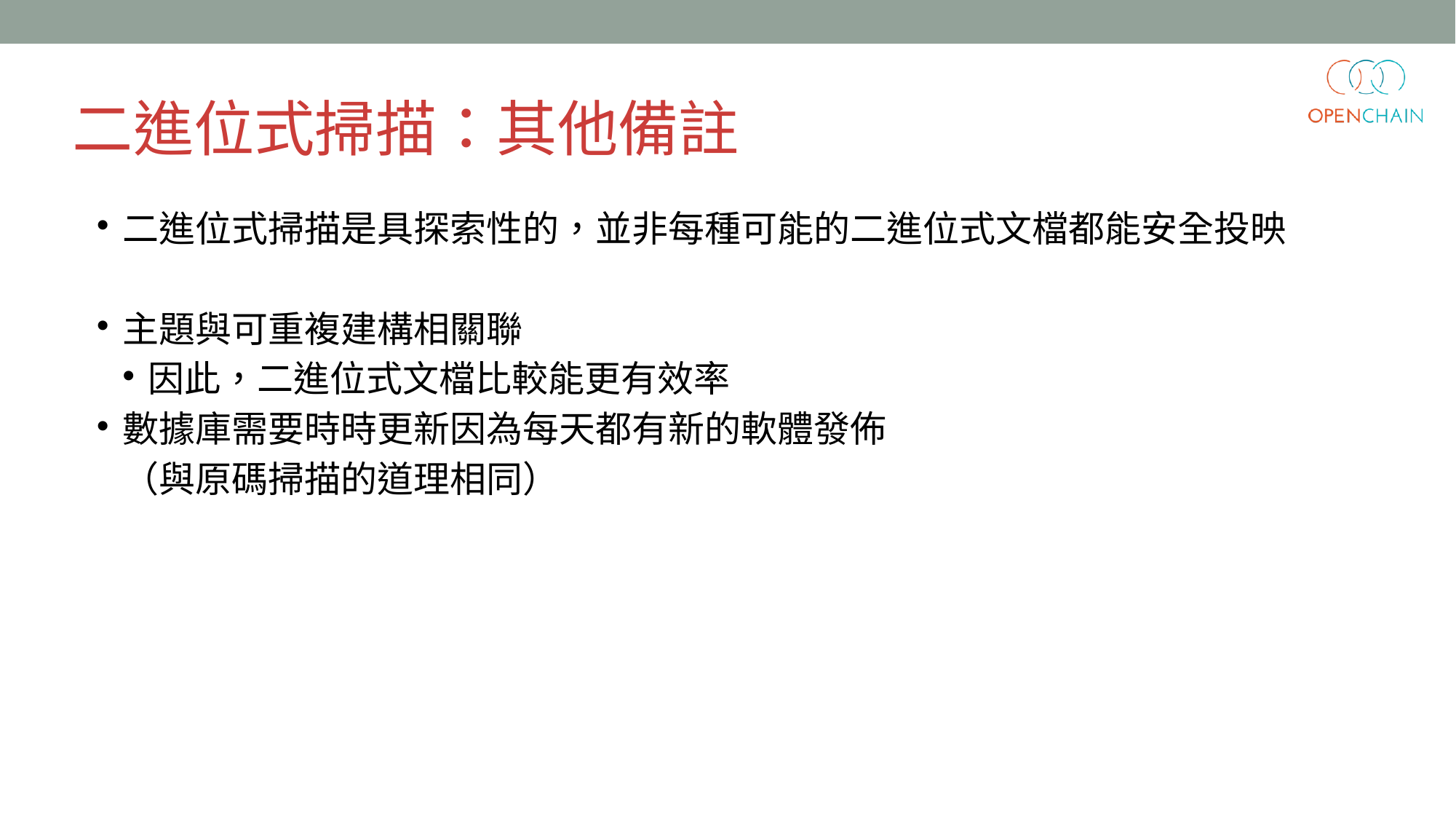

二進位式掃描：其他備註
二進位式掃描是具探索性的，並非每種可能的二進位式文檔都能安全投映
主題與可重複建構相關聯
因此，二進位式文檔比較能更有效率
數據庫需要時時更新因為每天都有新的軟體發佈
（與原碼掃描的道理相同）